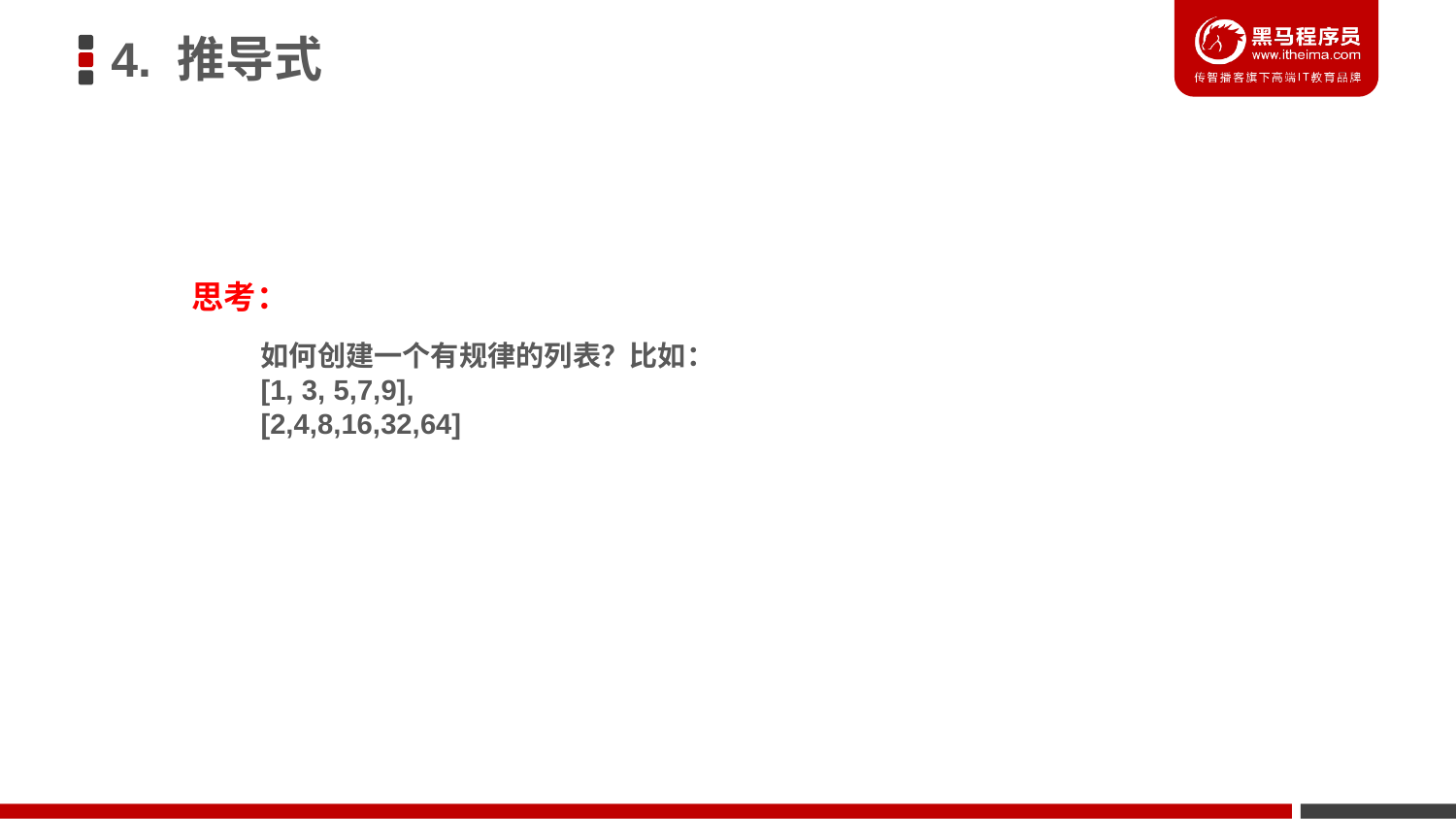

4. 推导式
思考：

如何创建一个有规律的列表？比如：
[1, 3, 5,7,9],
[2,4,8,16,32,64]